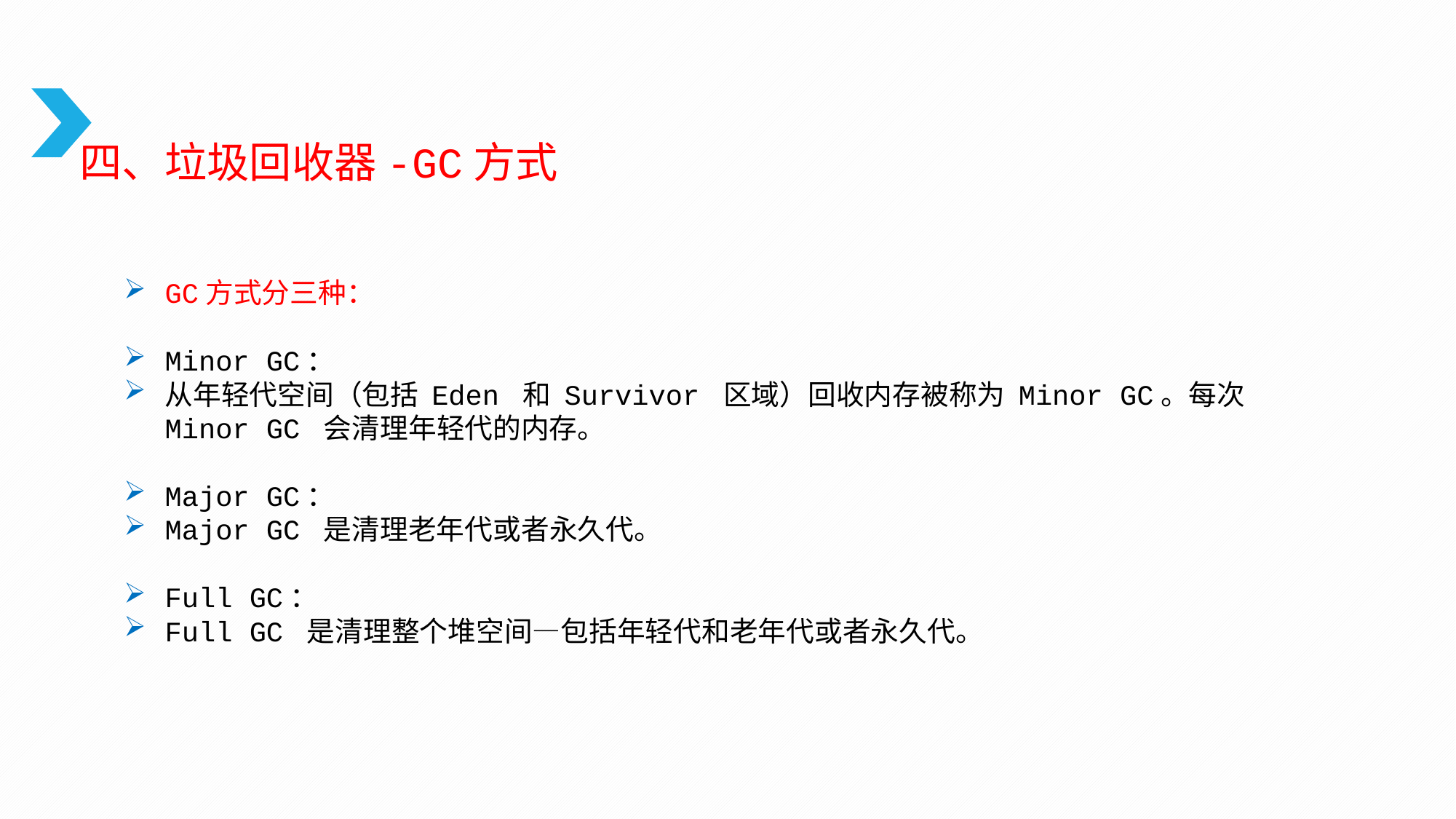

四、垃圾回收器-GC方式

GC方式分三种：

Minor GC：
从年轻代空间（包括 Eden 和 Survivor 区域）回收内存被称为 Minor GC。每次 Minor GC 会清理年轻代的内存。

Major GC：
Major GC 是清理老年代或者永久代。

Full GC：
Full GC 是清理整个堆空间—包括年轻代和老年代或者永久代。